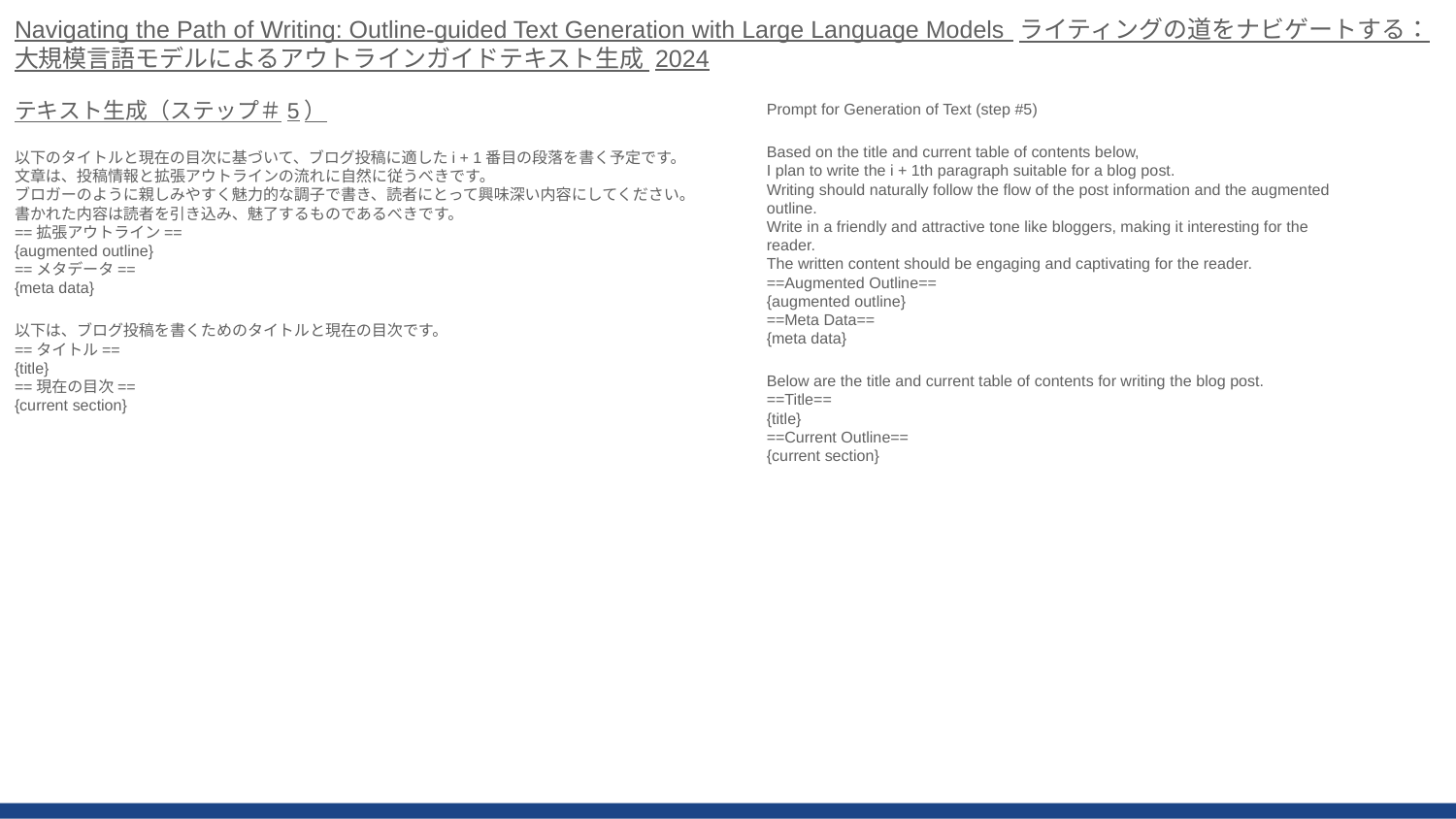

Navigating the Path of Writing: Outline-guided Text Generation with Large Language Models ライティングの道をナビゲートする：大規模言語モデルによるアウトラインガイドテキスト生成 2024
テキスト生成（ステップ＃5）
以下のタイトルと現在の目次に基づいて、ブログ投稿に適したi + 1番目の段落を書く予定です。
文章は、投稿情報と拡張アウトラインの流れに自然に従うべきです。
ブロガーのように親しみやすく魅力的な調子で書き、読者にとって興味深い内容にしてください。
書かれた内容は読者を引き込み、魅了するものであるべきです。
==拡張アウトライン==
{augmented outline}
==メタデータ==
{meta data}
以下は、ブログ投稿を書くためのタイトルと現在の目次です。
==タイトル==
{title}
==現在の目次==
{current section}

Prompt for Generation of Text (step #5)
Based on the title and current table of contents below,
I plan to write the i + 1th paragraph suitable for a blog post.
Writing should naturally follow the flow of the post information and the augmented outline.
Write in a friendly and attractive tone like bloggers, making it interesting for the reader.
The written content should be engaging and captivating for the reader.
==Augmented Outline==
{augmented outline}
==Meta Data==
{meta data}
Below are the title and current table of contents for writing the blog post.
==Title==
{title}
==Current Outline==
{current section}